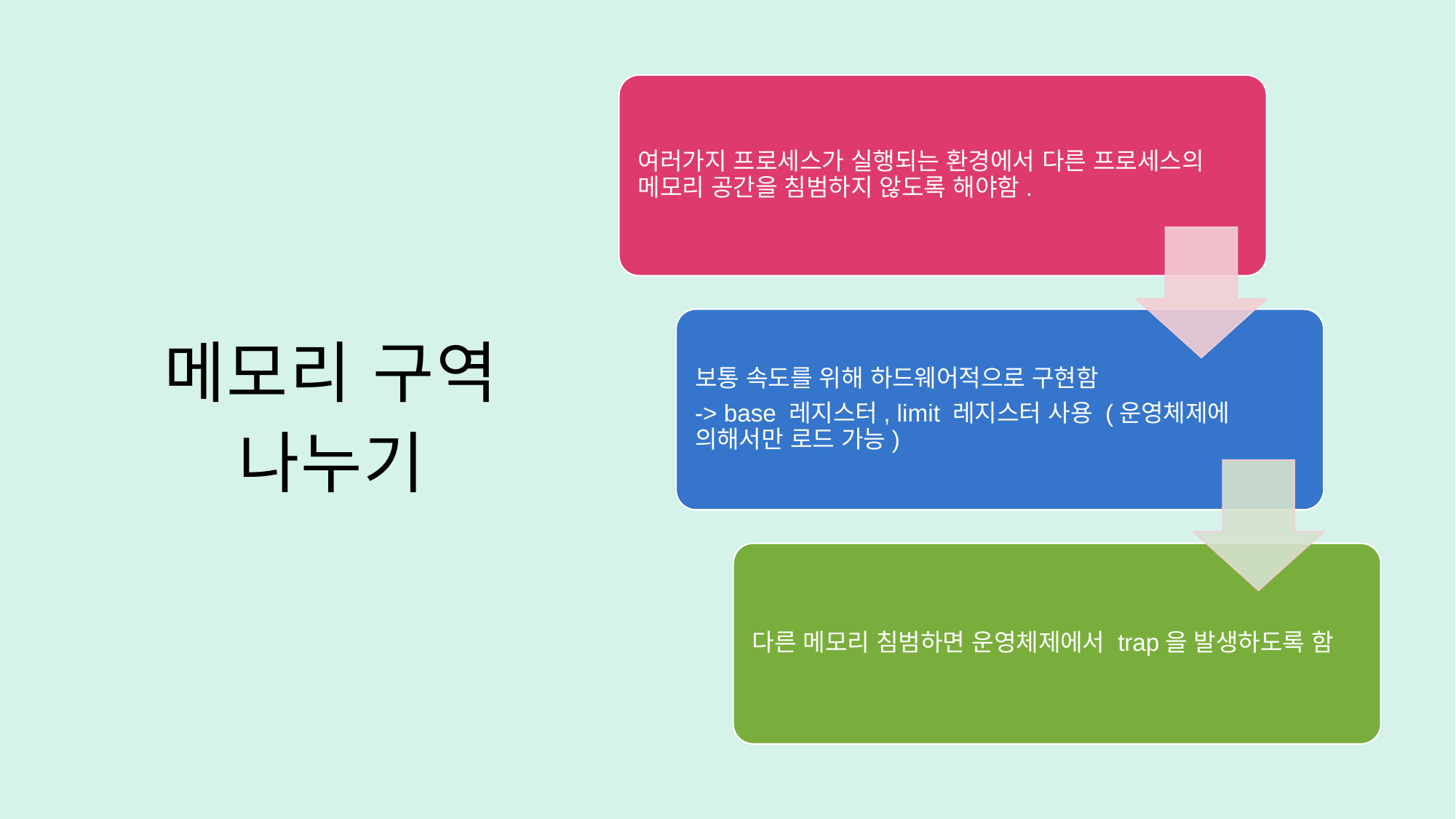

여러가지 프로세스가 실행되는 환경에서 다른 프로세스의 메모리 공간을 침범하지 않도록 해야함.
보통 속도를 위해 하드웨어적으로 구현함
-> base 레지스터, limit 레지스터 사용 (운영체제에 의해서만 로드 가능)
다른 메모리 침범하면 운영체제에서 trap을 발생하도록 함

# 메모리 구역 나누기